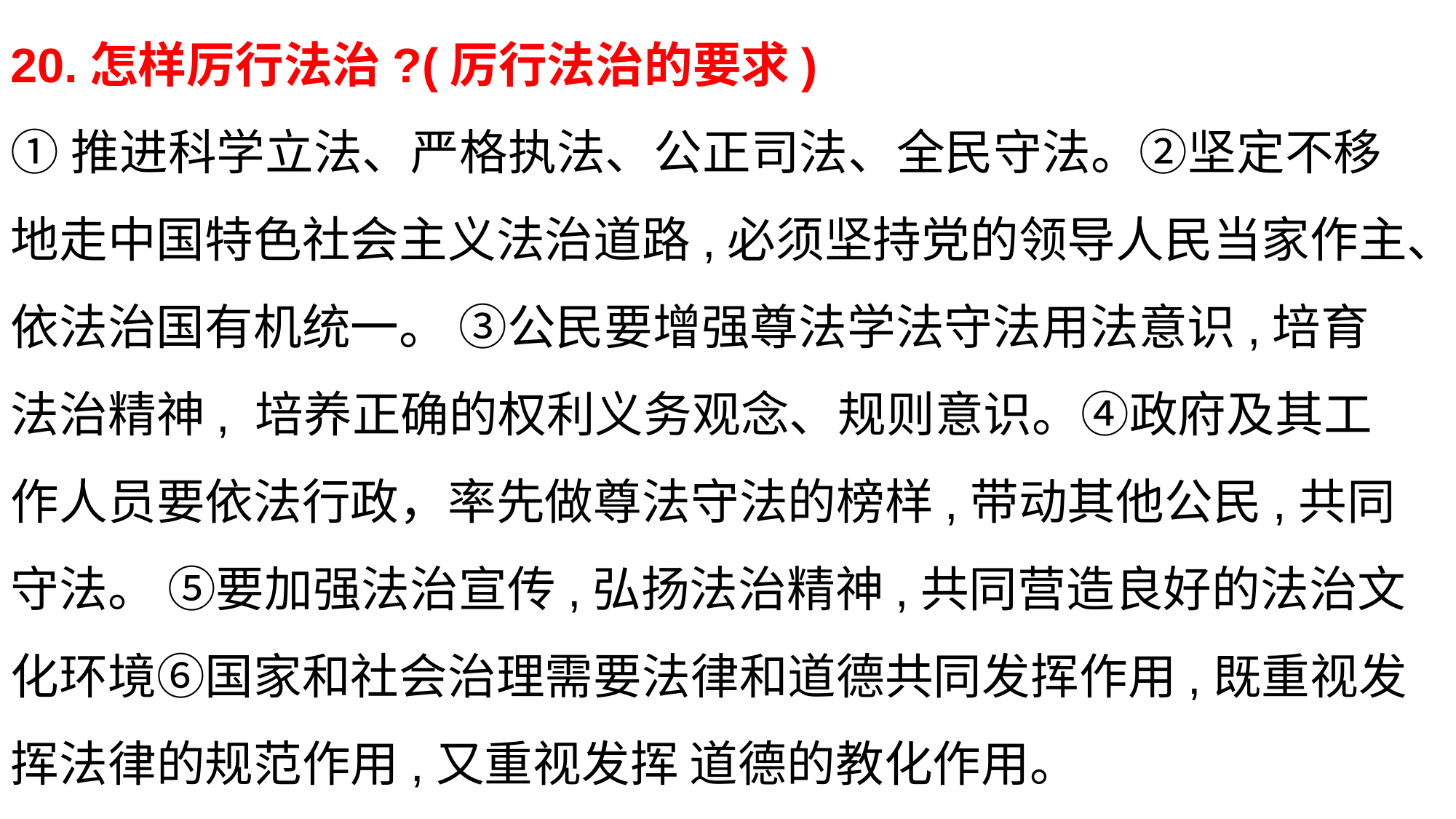

20.怎样厉行法治?(厉行法治的要求)
①推进科学立法、严格执法、公正司法、全民守法。②坚定不移地走中国特色社会主义法治道路,必须坚持党的领导人民当家作主、依法治国有机统一。 ③公民要增强尊法学法守法用法意识,培育法治精神, 培养正确的权利义务观念、规则意识。④政府及其工作人员要依法行政，率先做尊法守法的榜样,带动其他公民,共同守法。 ⑤要加强法治宣传,弘扬法治精神,共同营造良好的法治文化环境⑥国家和社会治理需要法律和道德共同发挥作用,既重视发挥法律的规范作用,又重视发挥 道德的教化作用。